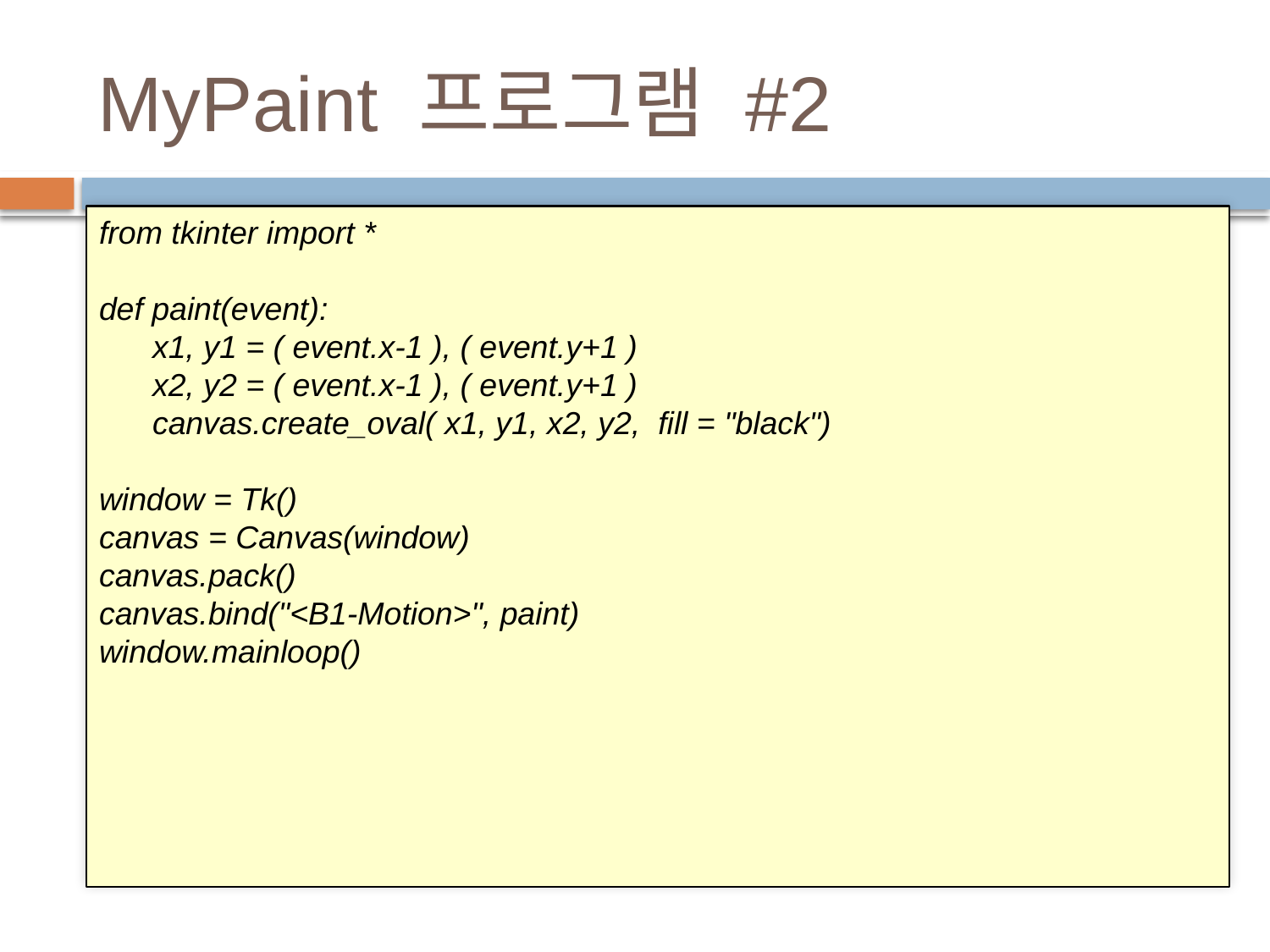

# MyPaint 프로그램 #2
from tkinter import *

def paint(event):
      x1, y1 = ( event.x-1 ), ( event.y+1 )
      x2, y2 = ( event.x-1 ), ( event.y+1 )
      canvas.create_oval( x1, y1, x2, y2,  fill = "black")

window = Tk()
canvas = Canvas(window)
canvas.pack()
canvas.bind("<B1-Motion>", paint)
window.mainloop()